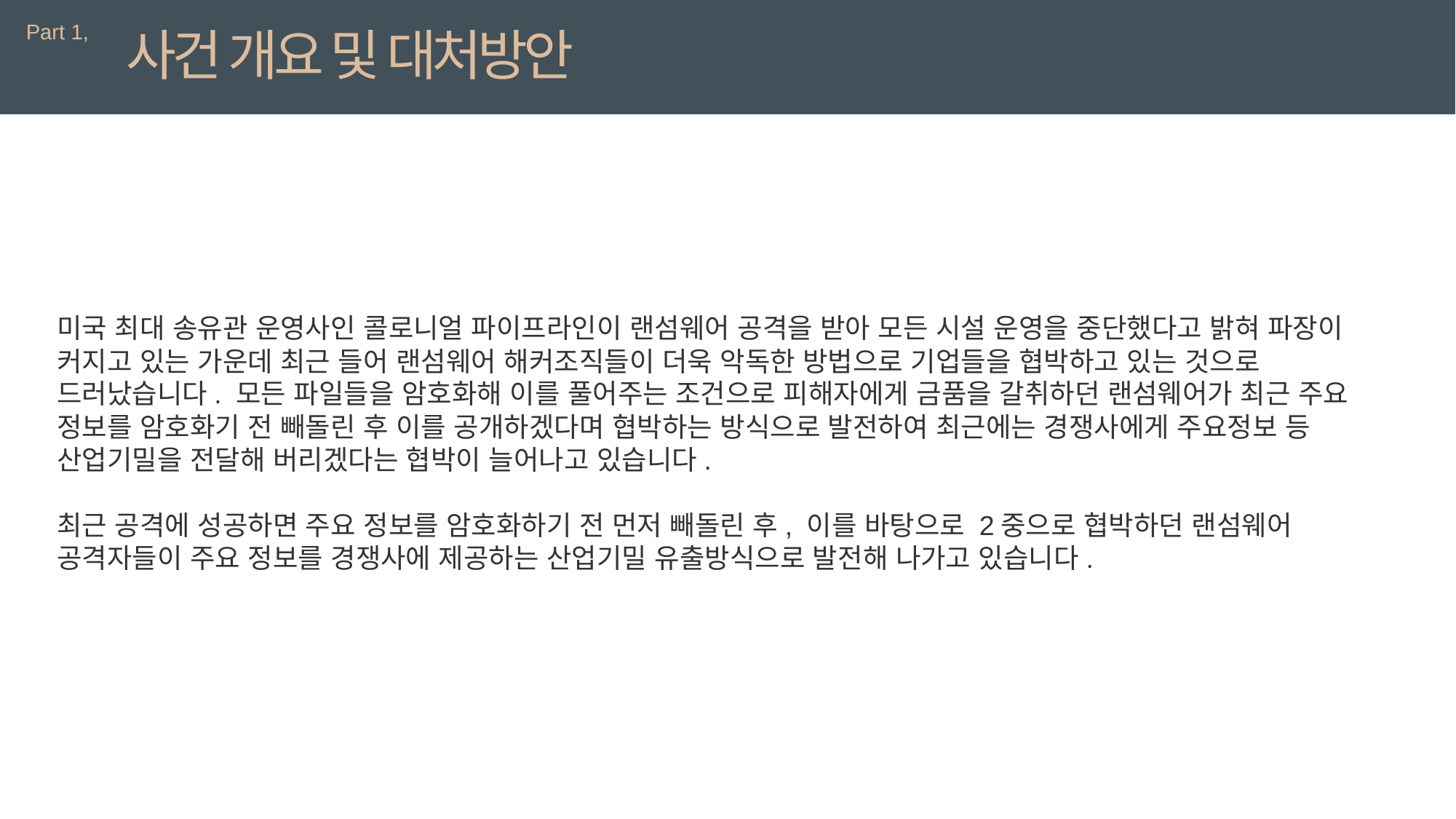

Part 1,
사건 개요 및 대처방안
미국 최대 송유관 운영사인 콜로니얼 파이프라인이 랜섬웨어 공격을 받아 모든 시설 운영을 중단했다고 밝혀 파장이 커지고 있는 가운데 최근 들어 랜섬웨어 해커조직들이 더욱 악독한 방법으로 기업들을 협박하고 있는 것으로 드러났습니다. 모든 파일들을 암호화해 이를 풀어주는 조건으로 피해자에게 금품을 갈취하던 랜섬웨어가 최근 주요 정보를 암호화기 전 빼돌린 후 이를 공개하겠다며 협박하는 방식으로 발전하여 최근에는 경쟁사에게 주요정보 등 산업기밀을 전달해 버리겠다는 협박이 늘어나고 있습니다.

최근 공격에 성공하면 주요 정보를 암호화하기 전 먼저 빼돌린 후, 이를 바탕으로 2중으로 협박하던 랜섬웨어 공격자들이 주요 정보를 경쟁사에 제공하는 산업기밀 유출방식으로 발전해 나가고 있습니다.